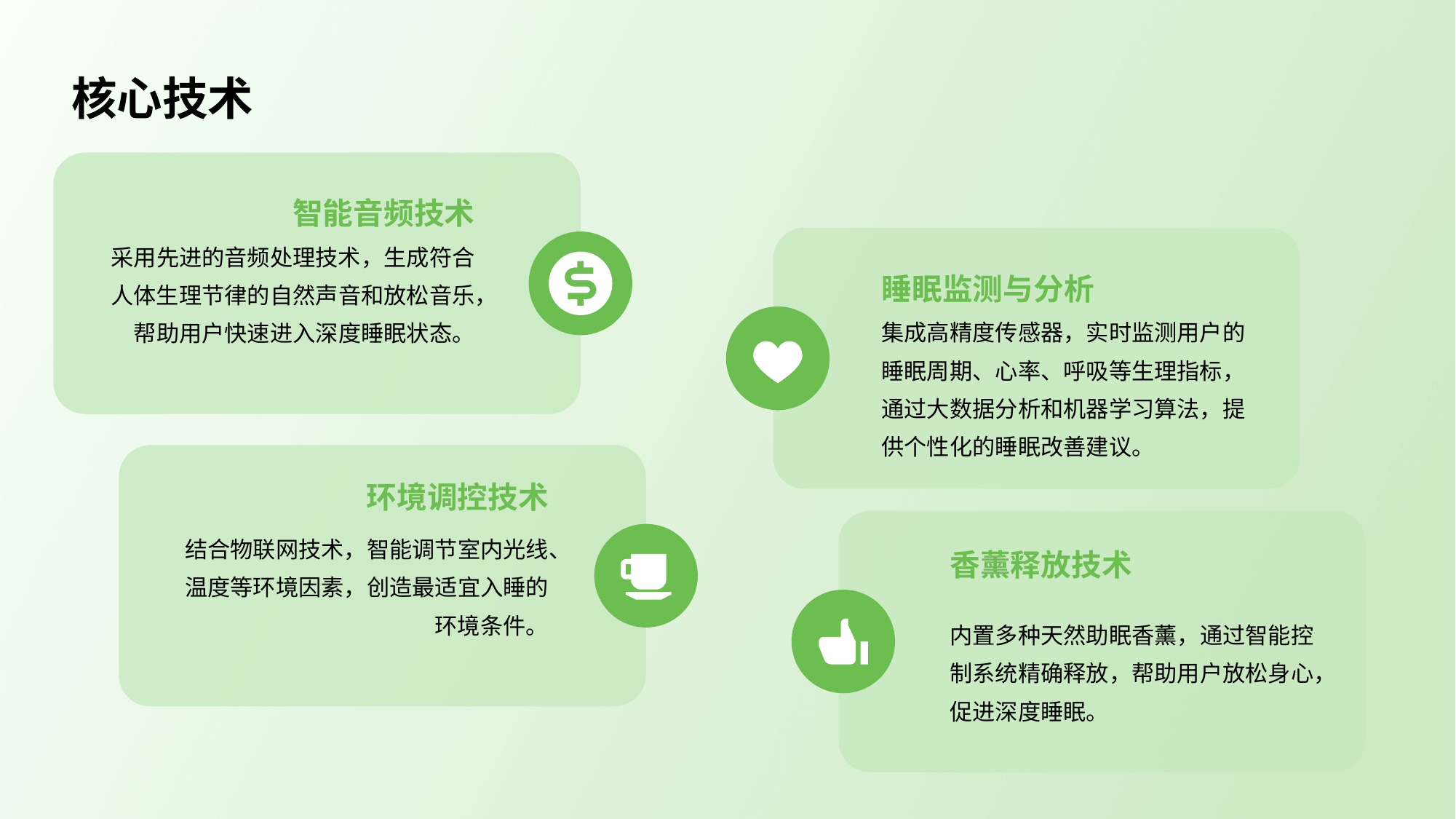

核心技术

智能音频技术

采用先进的音频处理技术，生成符合人体生理节律的自然声音和放松音乐，帮助用户快速进入深度睡眠状态。

睡眠监测与分析

集成高精度传感器，实时监测用户的睡眠周期、心率、呼吸等生理指标，通过大数据分析和机器学习算法，提供个性化的睡眠改善建议。

环境调控技术

结合物联网技术，智能调节室内光线、温度等环境因素，创造最适宜入睡的环境条件。

香薰释放技术

内置多种天然助眠香薰，通过智能控制系统精确释放，帮助用户放松身心，促进深度睡眠。